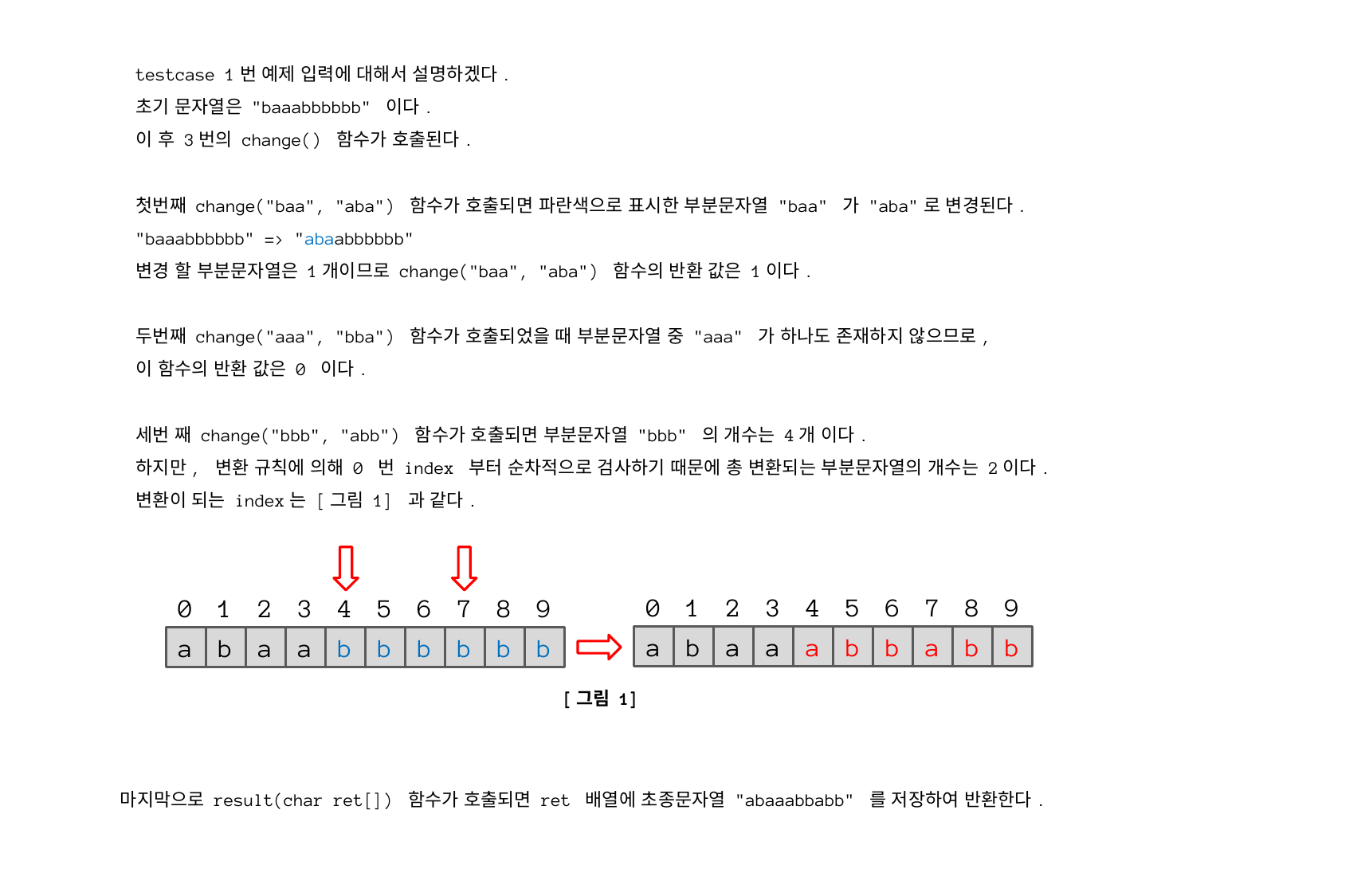

testcase 1번 예제 입력에 대해서 설명하겠다.
초기 문자열은 "baaabbbbbb" 이다.
이 후 3번의 change() 함수가 호출된다.

첫번째 change("baa", "aba") 함수가 호출되면 파란색으로 표시한 부분문자열 "baa" 가 "aba"로 변경된다.
"baaabbbbbb" => "abaabbbbbb"
변경 할 부분문자열은 1개이므로 change("baa", "aba") 함수의 반환 값은 1이다.

두번째 change("aaa", "bba") 함수가 호출되었을 때 부분문자열 중 "aaa" 가 하나도 존재하지 않으므로,
이 함수의 반환 값은 0 이다.

세번 째 change("bbb", "abb") 함수가 호출되면 부분문자열 "bbb" 의 개수는 4개 이다.
하지만, 변환 규칙에 의해 0 번 index 부터 순차적으로 검사하기 때문에 총 변환되는 부분문자열의 개수는 2이다.
변환이 되는 index는 [그림 1] 과 같다.

0
1
2
3
4
5
6
7
8
9
0
1
2
3
4
5
6
7
8
9
a
b
a
a
a
b
b
a
b
b
a
b
a
a
b
b
b
b
b
b

[그림 1]
마지막으로 result(char ret[]) 함수가 호출되면 ret 배열에 초종문자열 "abaaabbabb" 를 저장하여 반환한다.